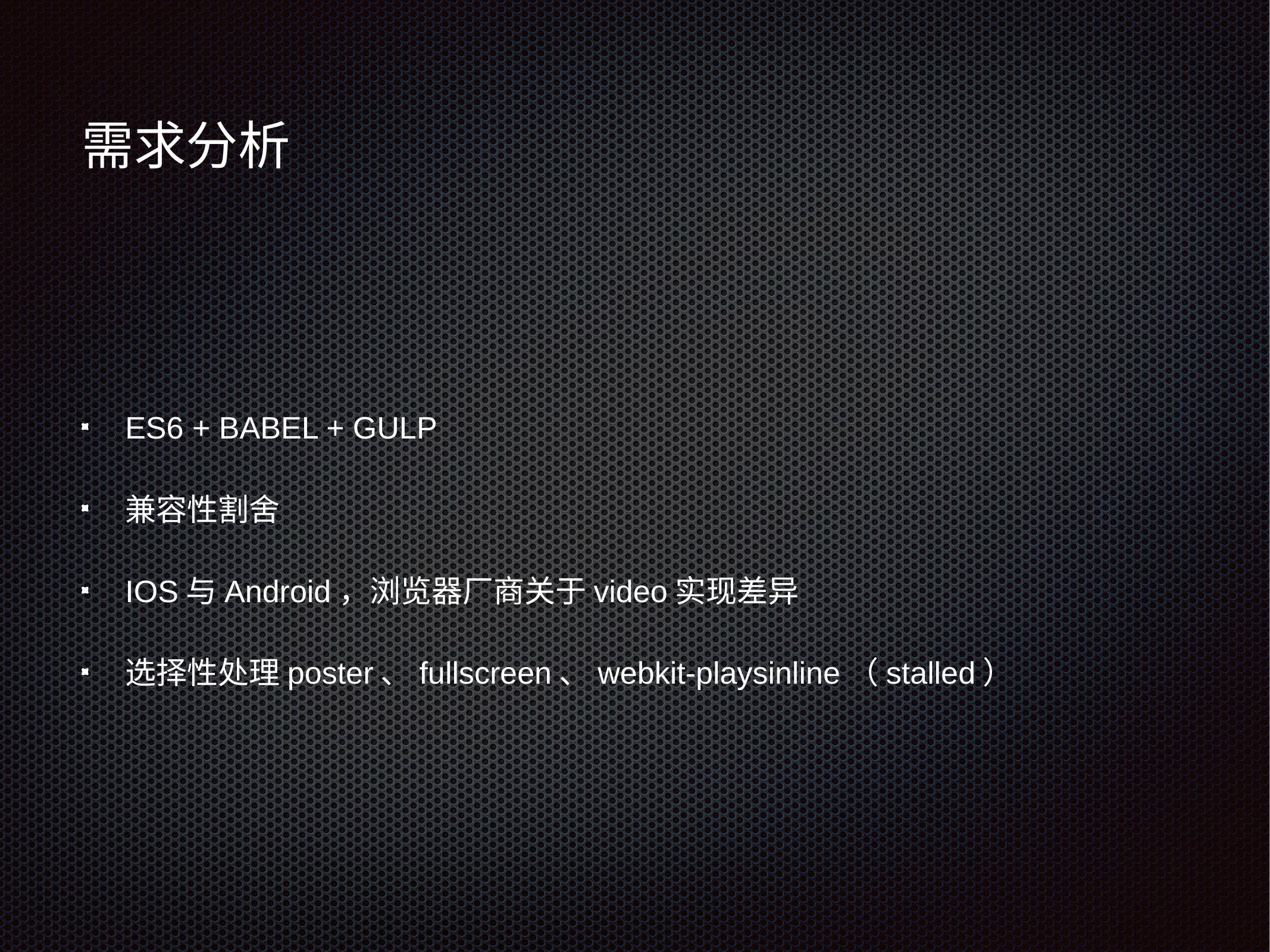

# 需求分析
ES6 + BABEL + GULP
兼容性割舍
IOS与Android，浏览器厂商关于video实现差异
选择性处理poster、fullscreen、webkit-playsinline（stalled）